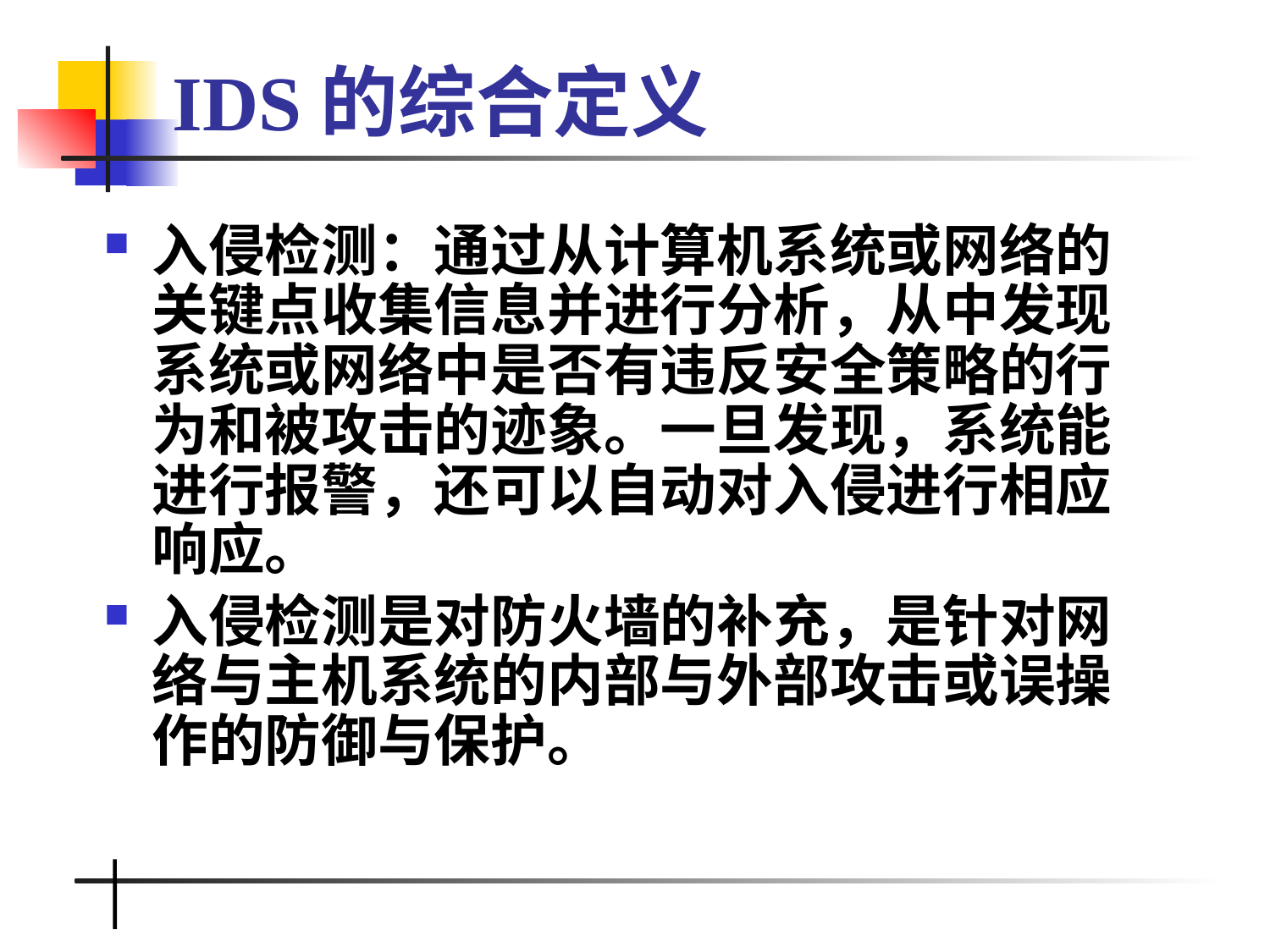

# IDS的综合定义
入侵检测：通过从计算机系统或网络的关键点收集信息并进行分析，从中发现系统或网络中是否有违反安全策略的行为和被攻击的迹象。一旦发现，系统能进行报警，还可以自动对入侵进行相应响应。
入侵检测是对防火墙的补充，是针对网络与主机系统的内部与外部攻击或误操作的防御与保护。